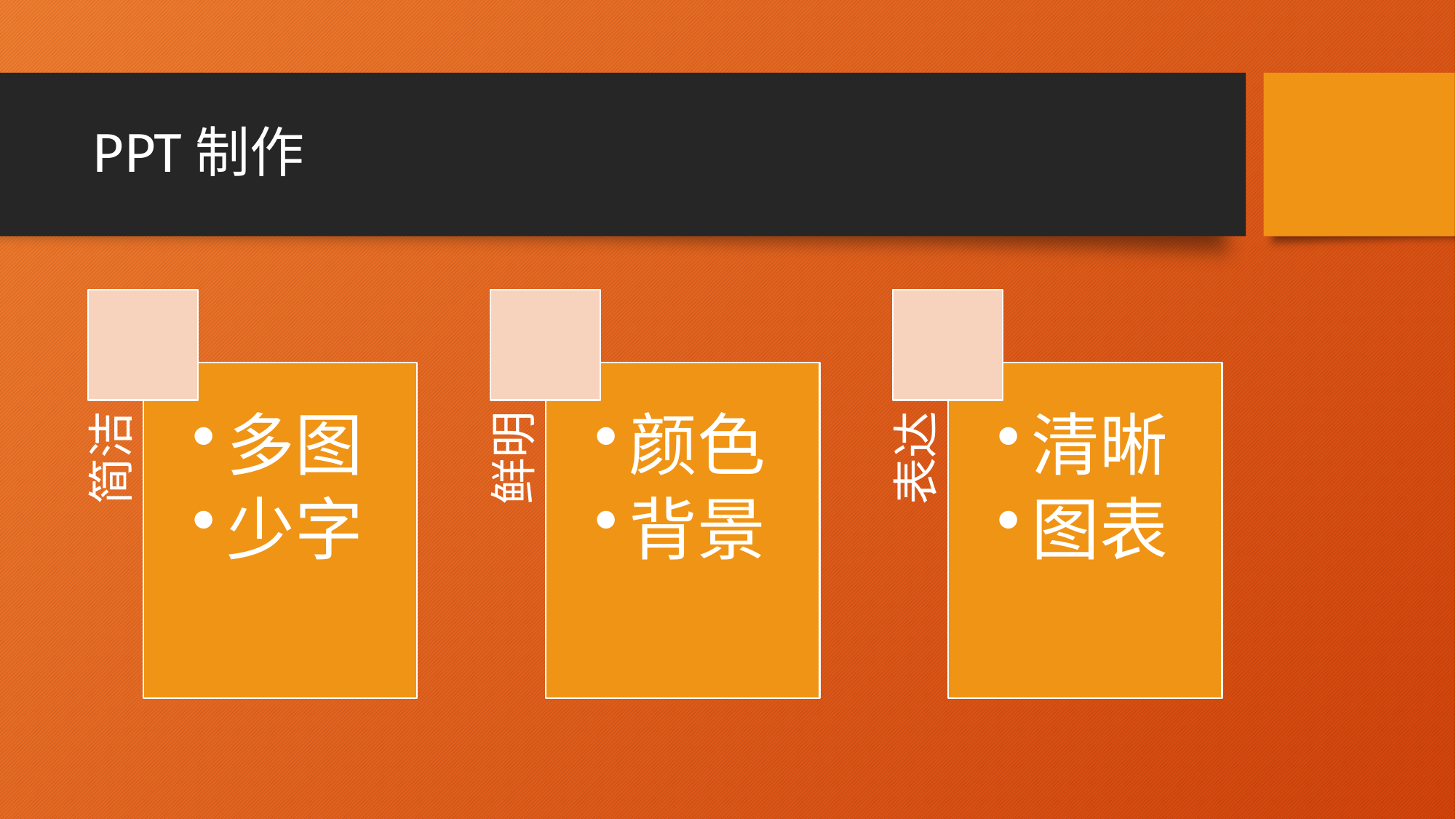

# PPT制作
简洁
多图
少字
鲜明
颜色
背景
表达
清晰
图表